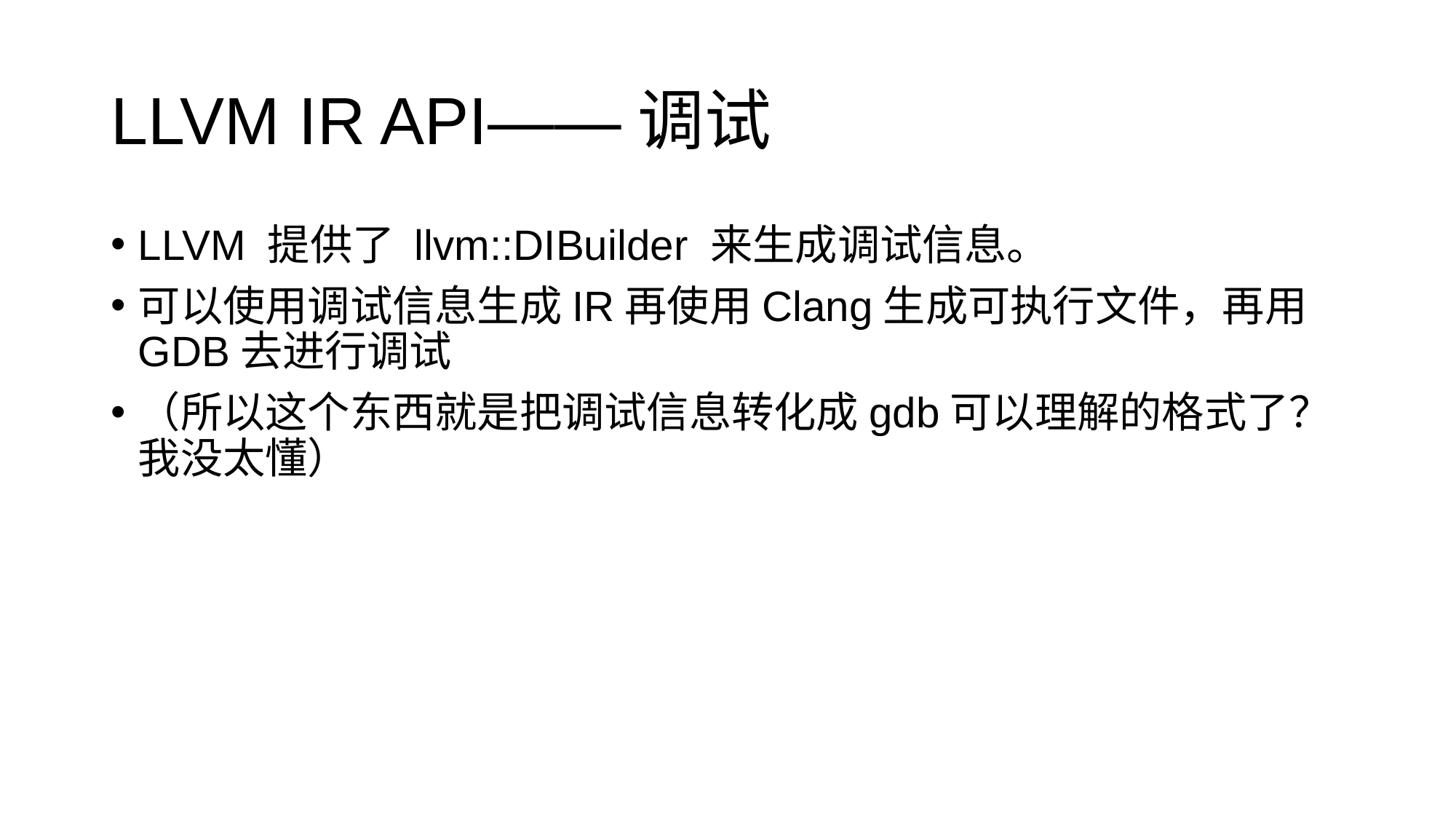

# LLVM IR API——调试
LLVM 提供了 llvm::DIBuilder 来生成调试信息。
可以使用调试信息生成IR再使用Clang生成可执行文件，再用GDB去进行调试
（所以这个东西就是把调试信息转化成gdb可以理解的格式了？我没太懂）